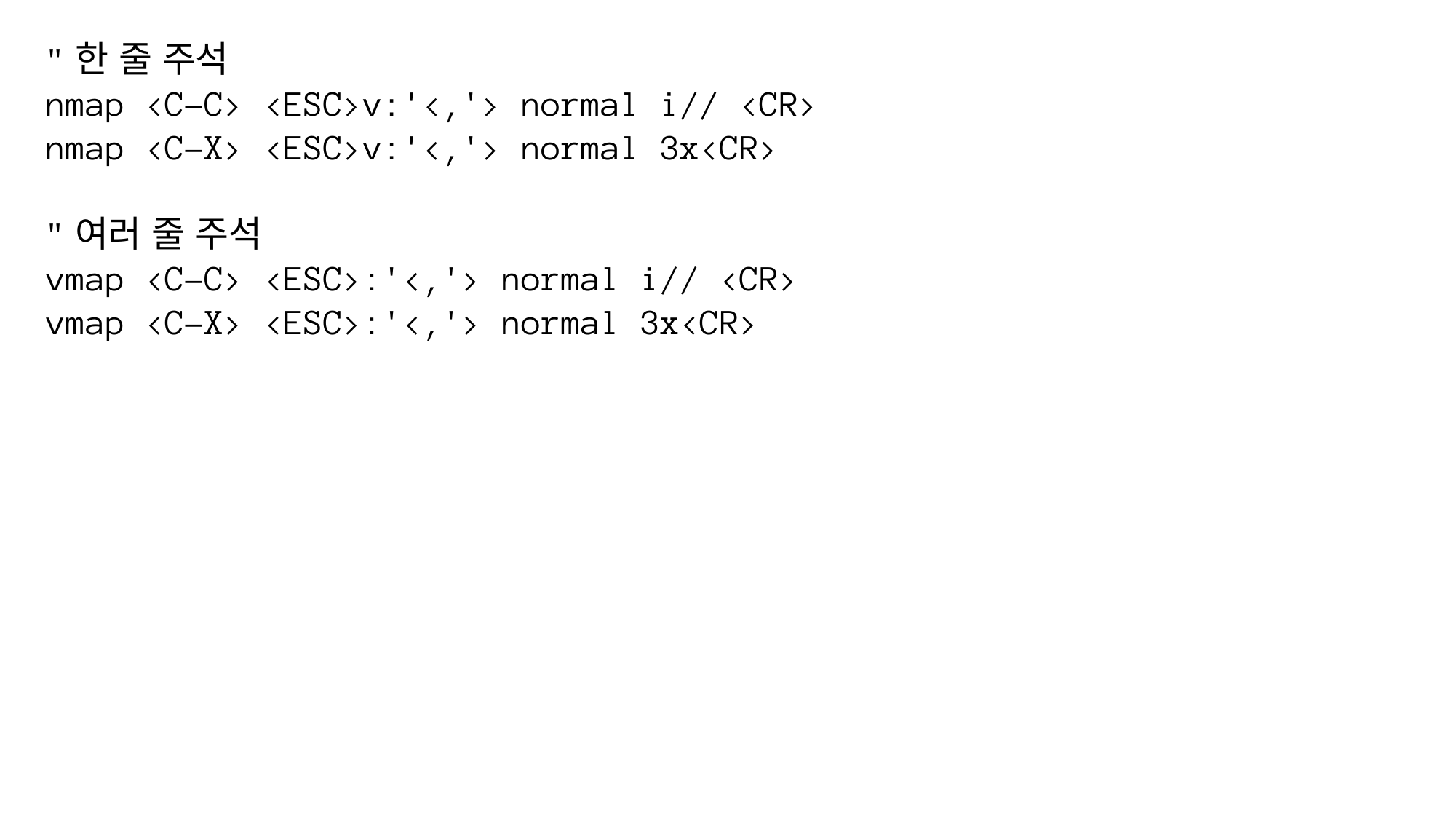

"한 줄 주석
nmap <C-C> <ESC>v:'<,'> normal i// <CR>
nmap <C-X> <ESC>v:'<,'> normal 3x<CR>

"여러 줄 주석
vmap <C-C> <ESC>:'<,'> normal i// <CR>
vmap <C-X> <ESC>:'<,'> normal 3x<CR>